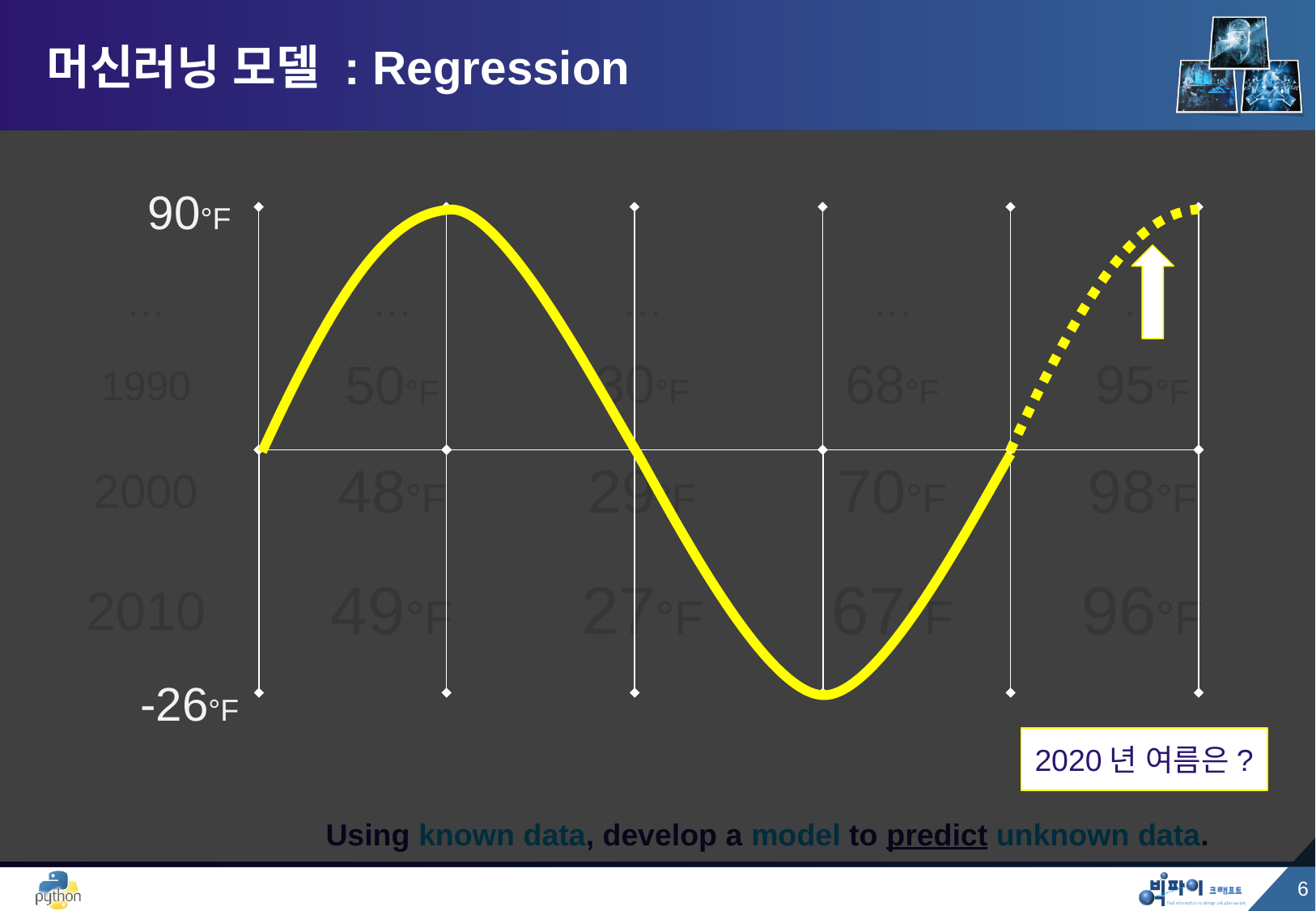

# 머신러닝 모델 : Regression

90°F
-26°F

…
…
…
…
…
30°F
68°F
95°F
50°F
1990
29°F
70°F
98°F
48°F
2000
27°F
67°F
96°F
49°F
2010
2020년 여름은?
Using known data, develop a model to predict unknown data.